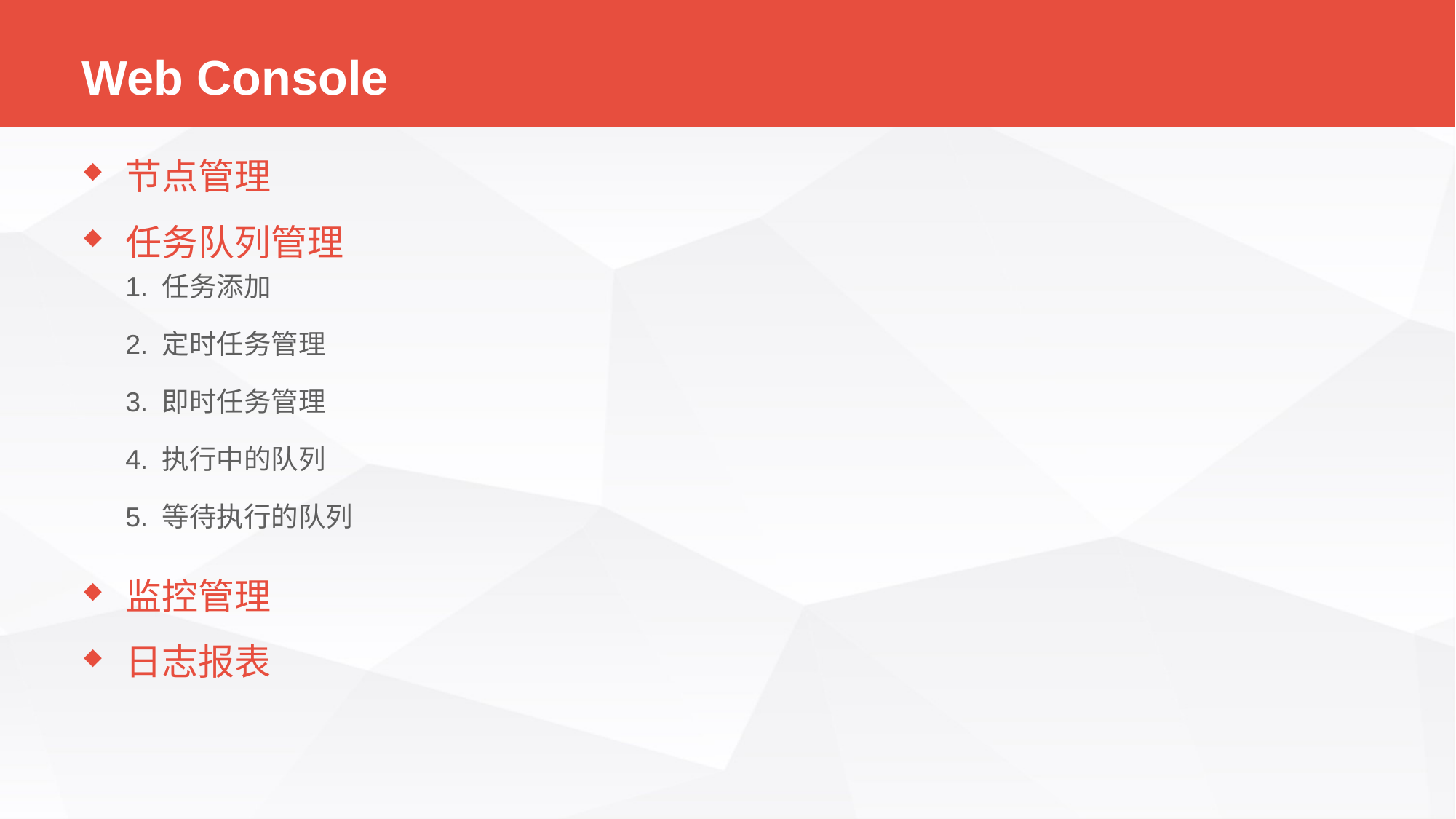

# Web Console
节点管理
任务队列管理
1. 任务添加
2. 定时任务管理
3. 即时任务管理
4. 执行中的队列
5. 等待执行的队列
监控管理
日志报表